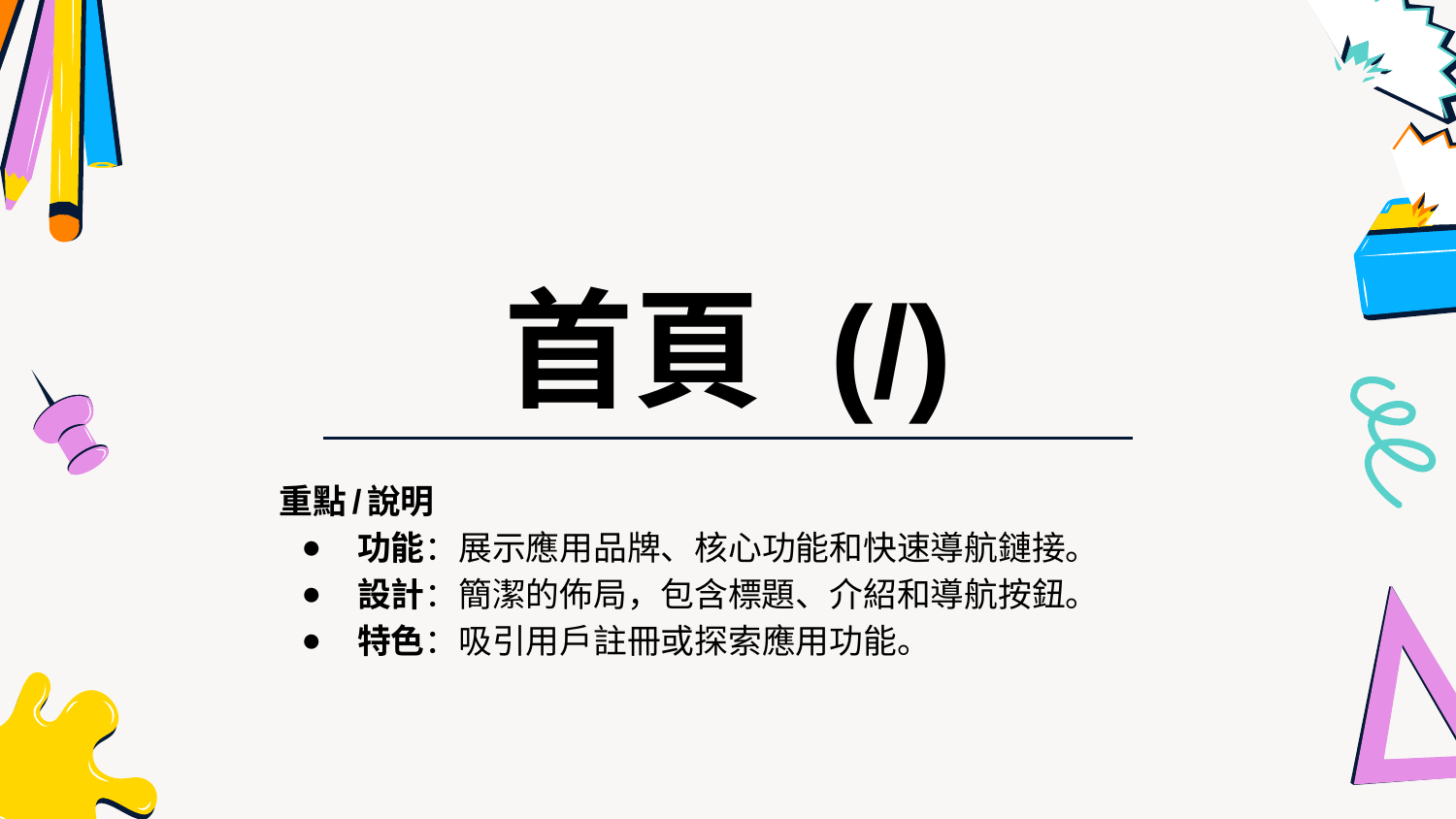

首頁 (/)
重點/說明
功能：展示應用品牌、核心功能和快速導航鏈接。
設計：簡潔的佈局，包含標題、介紹和導航按鈕。
特色：吸引用戶註冊或探索應用功能。